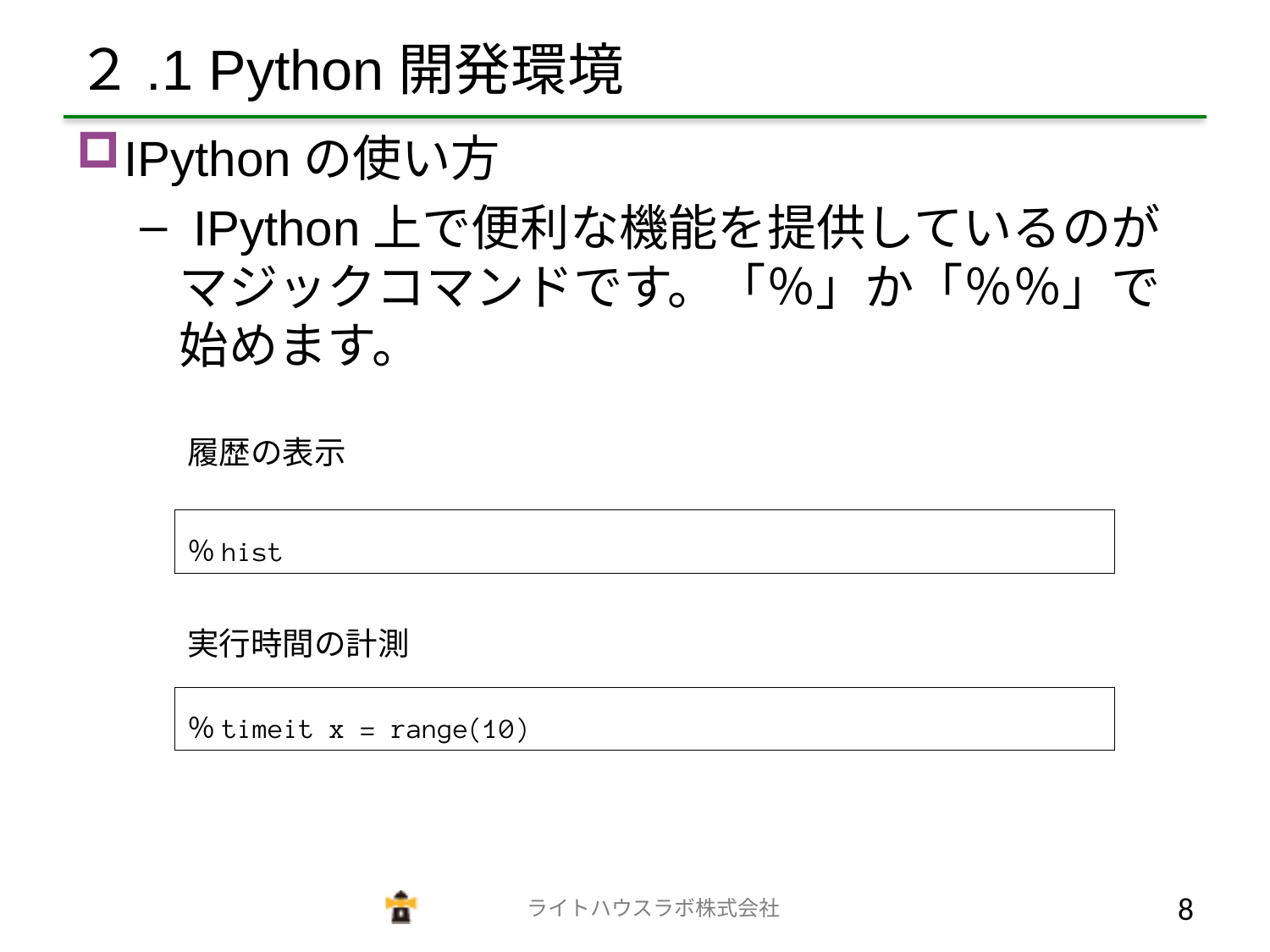

# ２.1 Python開発環境
IPythonの使い方
 IPython上で便利な機能を提供しているのがマジックコマンドです。「％」か「％％」で始めます。

履歴の表示
％hist
実行時間の計測
％timeit x = range(10)
　　　　　　　　　　　　　ライトハウスラボ株式会社
8